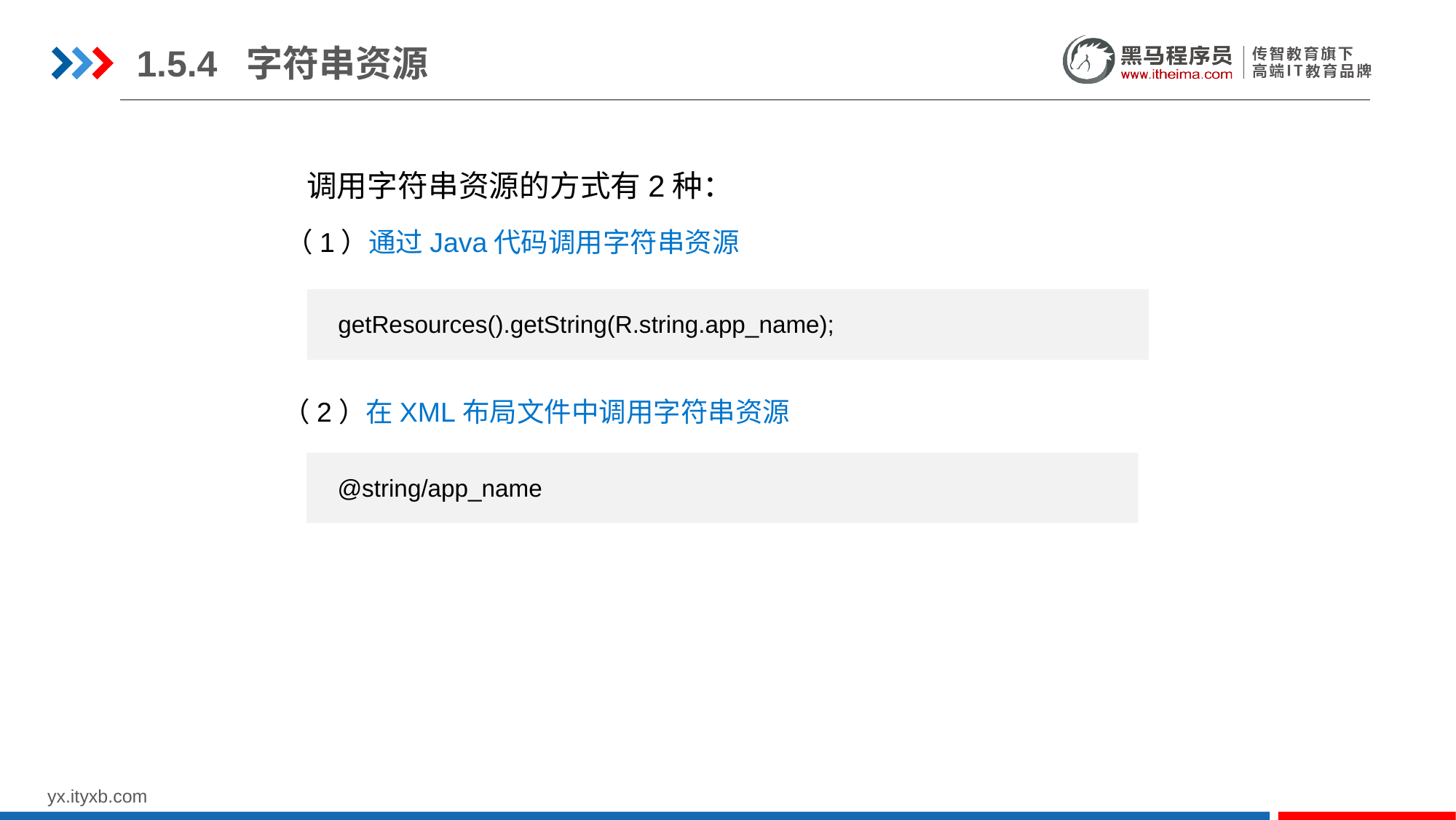

1.5.4  字符串资源
  调用字符串资源的方式有2种：
（1）通过Java代码调用字符串资源

    （2）在XML布局文件中调用字符串资源

   getResources().getString(R.string.app_name);
   @string/app_name